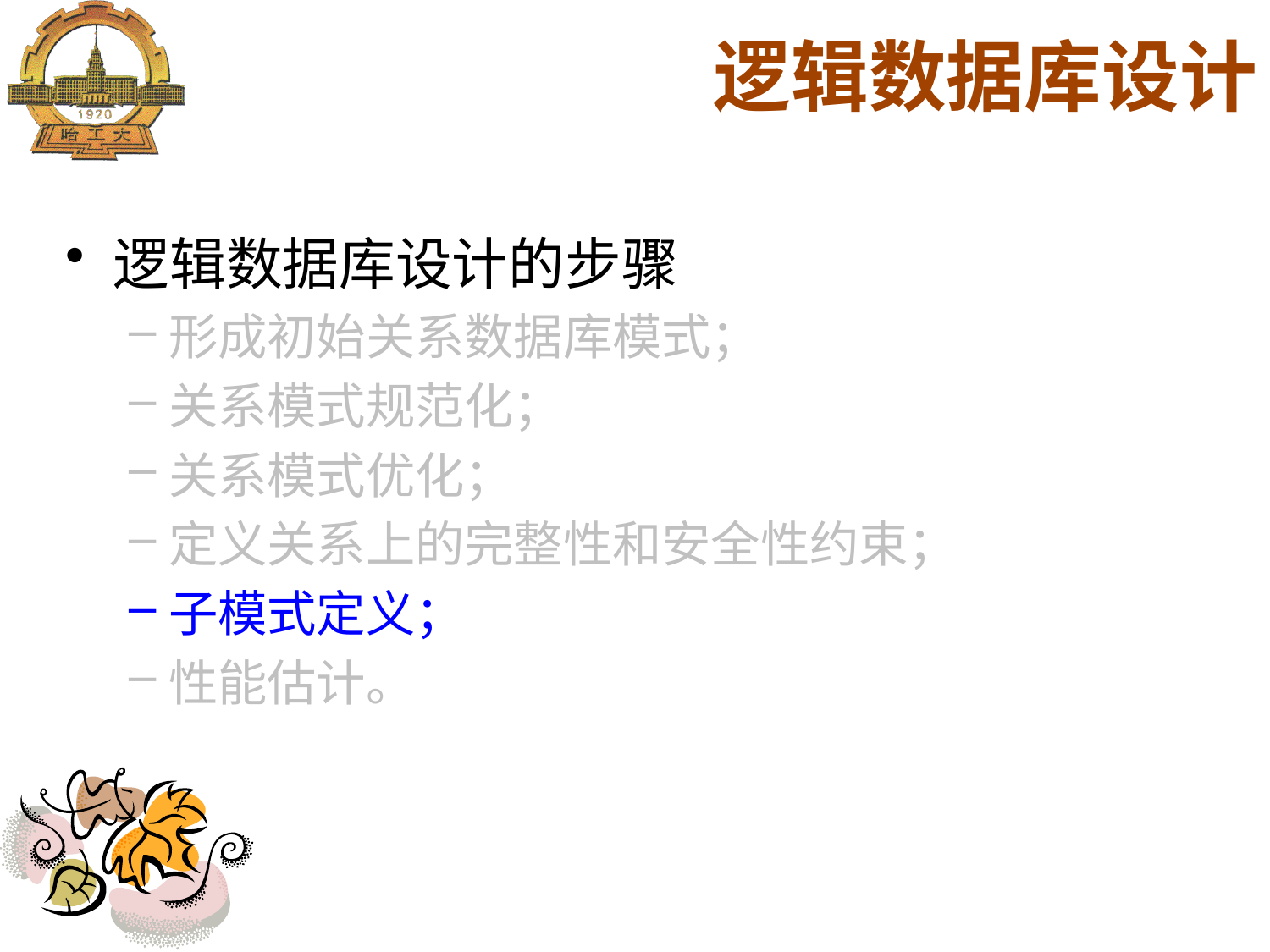

逻辑数据库设计
逻辑数据库设计的步骤
形成初始关系数据库模式；
关系模式规范化；
关系模式优化；
定义关系上的完整性和安全性约束；
子模式定义；
性能估计。